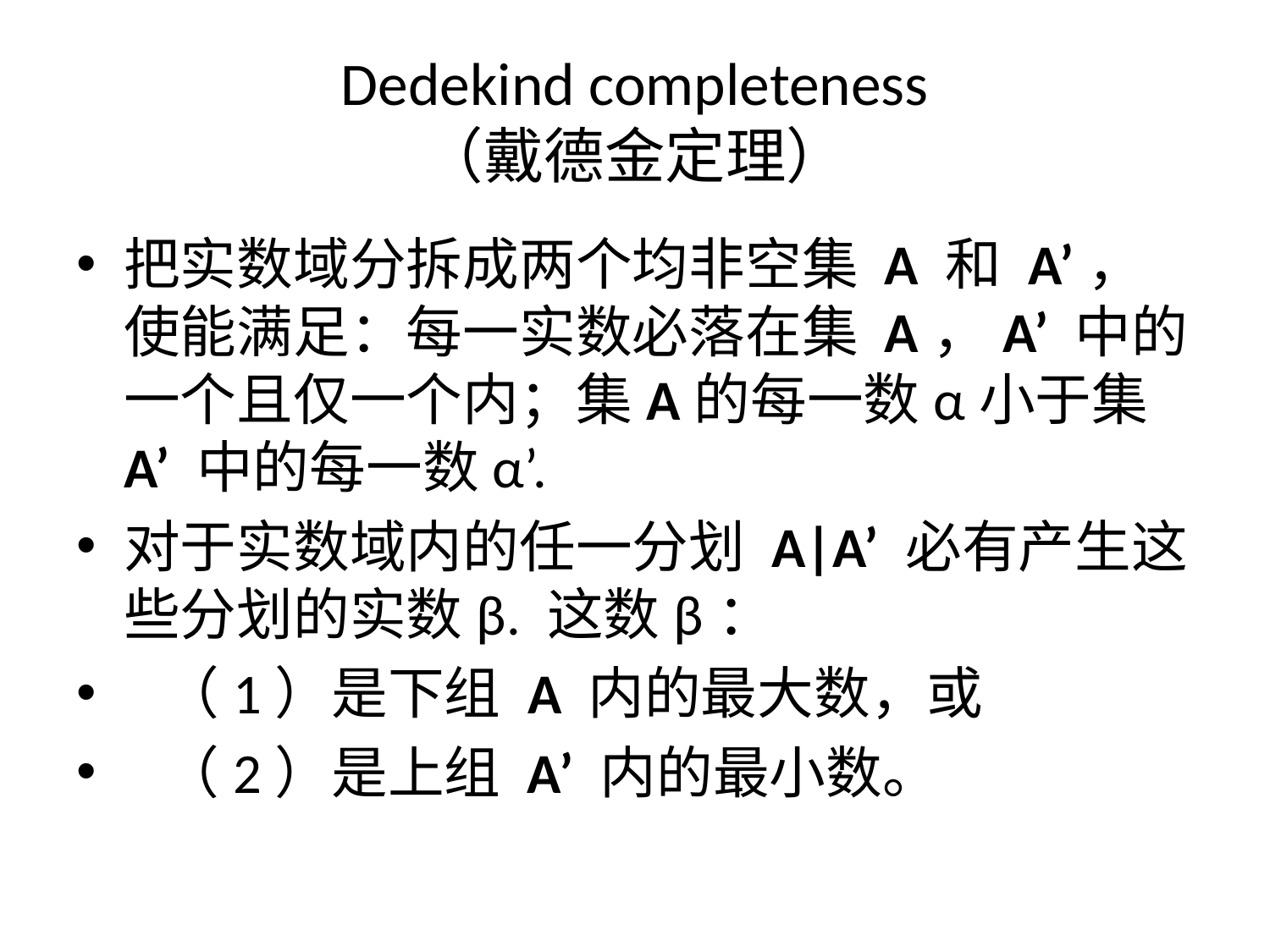

# Dedekind completeness （戴德金定理）
把实数域分拆成两个均非空集 A 和 A’，使能满足：每一实数必落在集 A，A’ 中的一个且仅一个内；集A的每一数α小于集A’ 中的每一数α’.
对于实数域内的任一分划 A|A’ 必有产生这些分划的实数β. 这数β：
  （1）是下组 A 内的最大数，或
  （2）是上组 A’ 内的最小数。